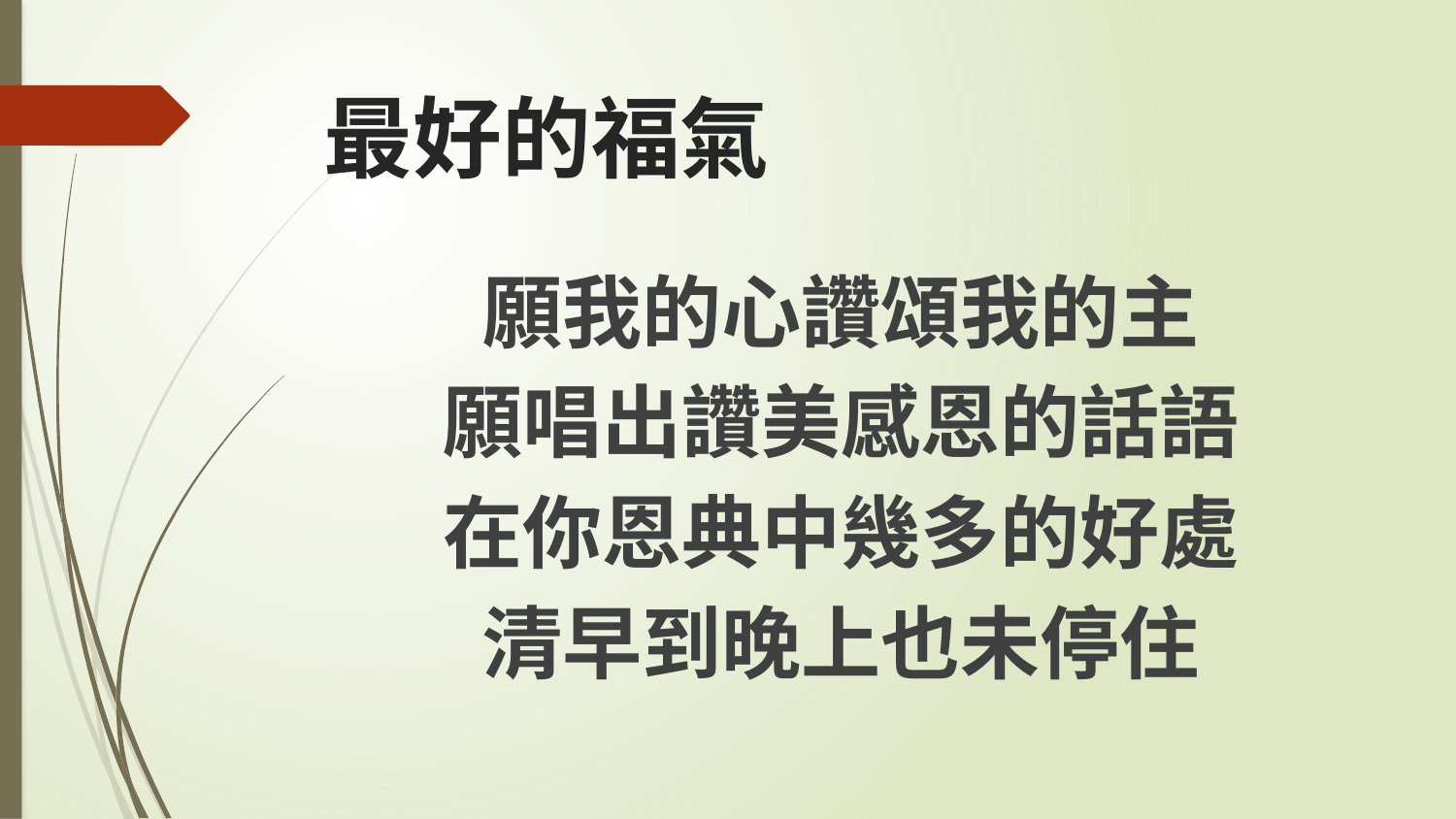

# 最好的福氣
願我的心讚頌我的主
願唱出讚美感恩的話語
在你恩典中幾多的好處
清早到晚上也未停住